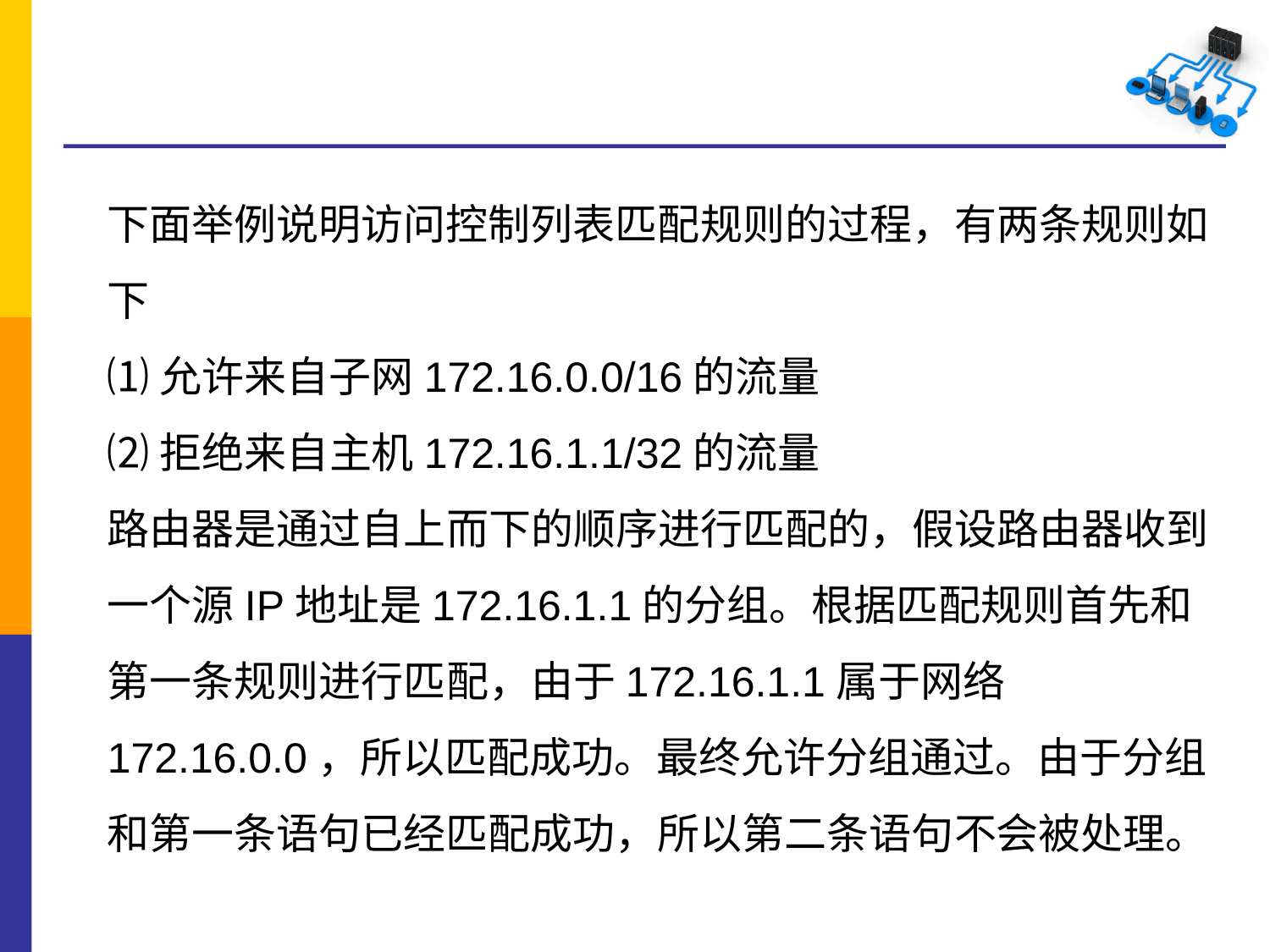

下面举例说明访问控制列表匹配规则的过程，有两条规则如下
⑴允许来自子网172.16.0.0/16的流量
⑵拒绝来自主机172.16.1.1/32的流量
路由器是通过自上而下的顺序进行匹配的，假设路由器收到一个源IP地址是172.16.1.1的分组。根据匹配规则首先和第一条规则进行匹配，由于172.16.1.1属于网络172.16.0.0，所以匹配成功。最终允许分组通过。由于分组和第一条语句已经匹配成功，所以第二条语句不会被处理。